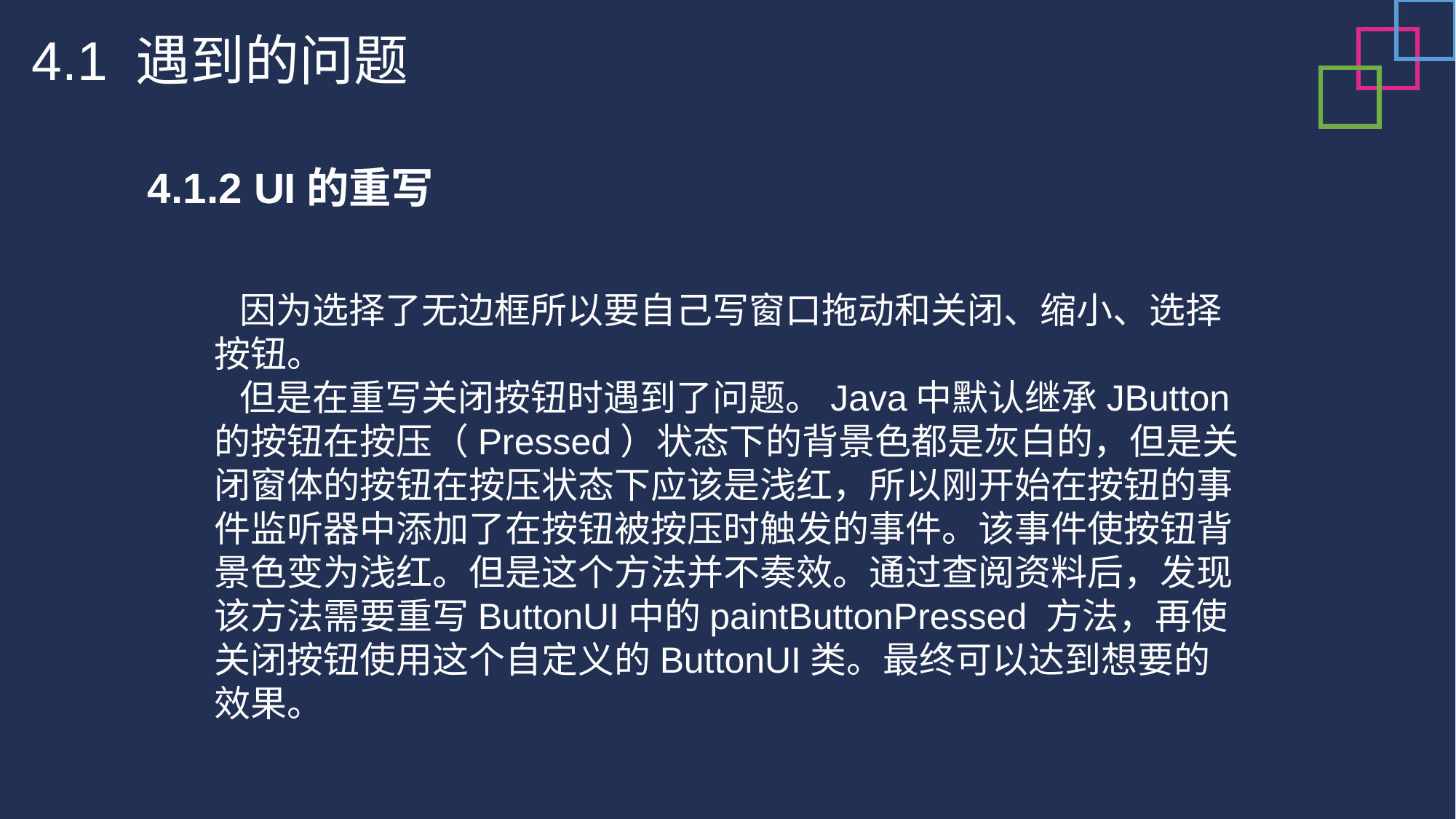

4.1 遇到的问题

4.1.2 UI的重写

  因为选择了无边框所以要自己写窗口拖动和关闭、缩小、选择按钮。
  但是在重写关闭按钮时遇到了问题。Java中默认继承JButton的按钮在按压（Pressed）状态下的背景色都是灰白的，但是关闭窗体的按钮在按压状态下应该是浅红，所以刚开始在按钮的事件监听器中添加了在按钮被按压时触发的事件。该事件使按钮背景色变为浅红。但是这个方法并不奏效。通过查阅资料后，发现该方法需要重写ButtonUI中的paintButtonPressed 方法，再使关闭按钮使用这个自定义的ButtonUI类。最终可以达到想要的效果。